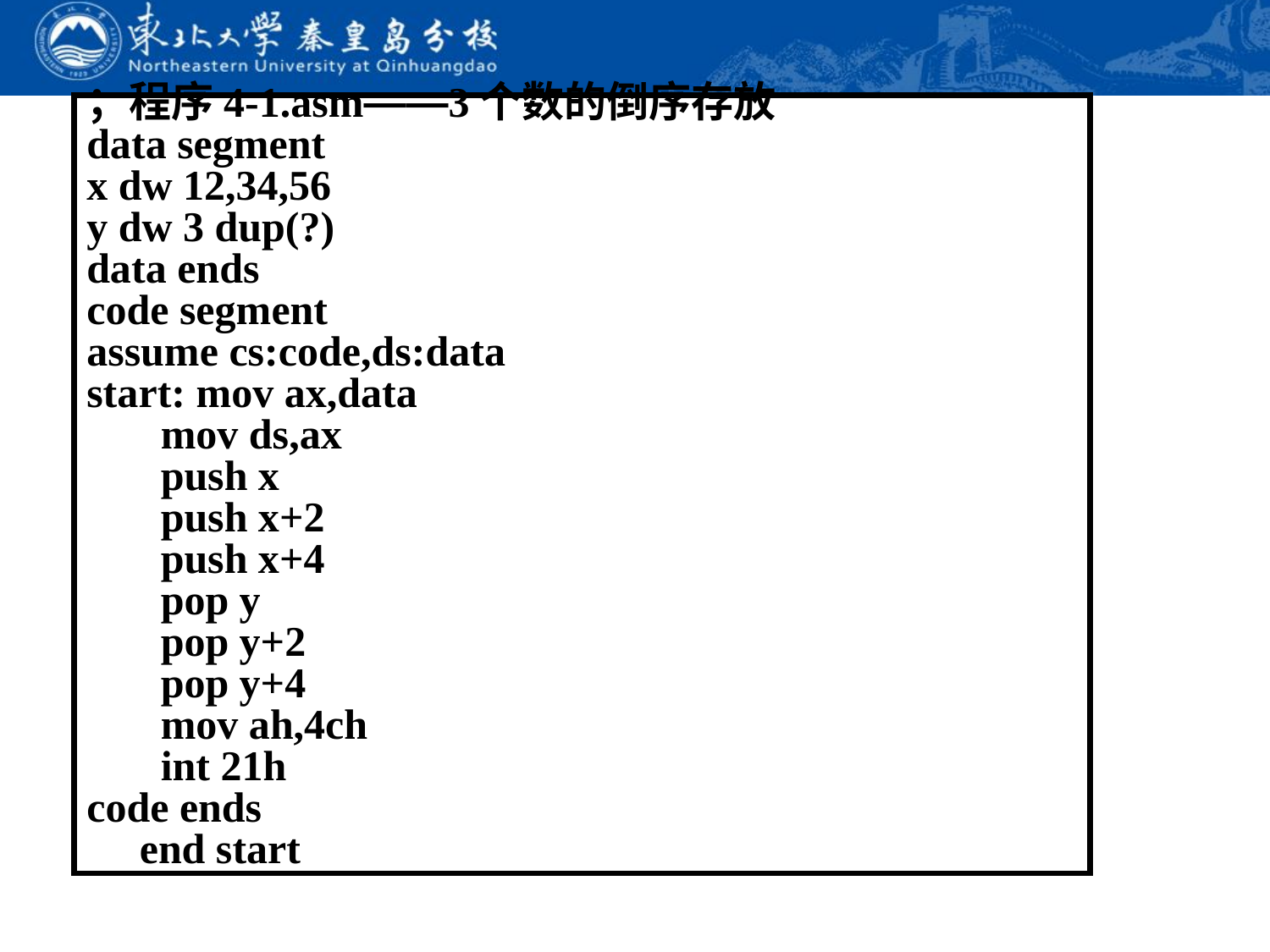

；程序4-1.asm——3个数的倒序存放
data segment
x dw 12,34,56
y dw 3 dup(?)
data ends
code segment
assume cs:code,ds:data
start: mov ax,data
       mov ds,ax
       push x
       push x+2
       push x+4
       pop y
       pop y+2
       pop y+4
       mov ah,4ch
       int 21h
code ends
     end start